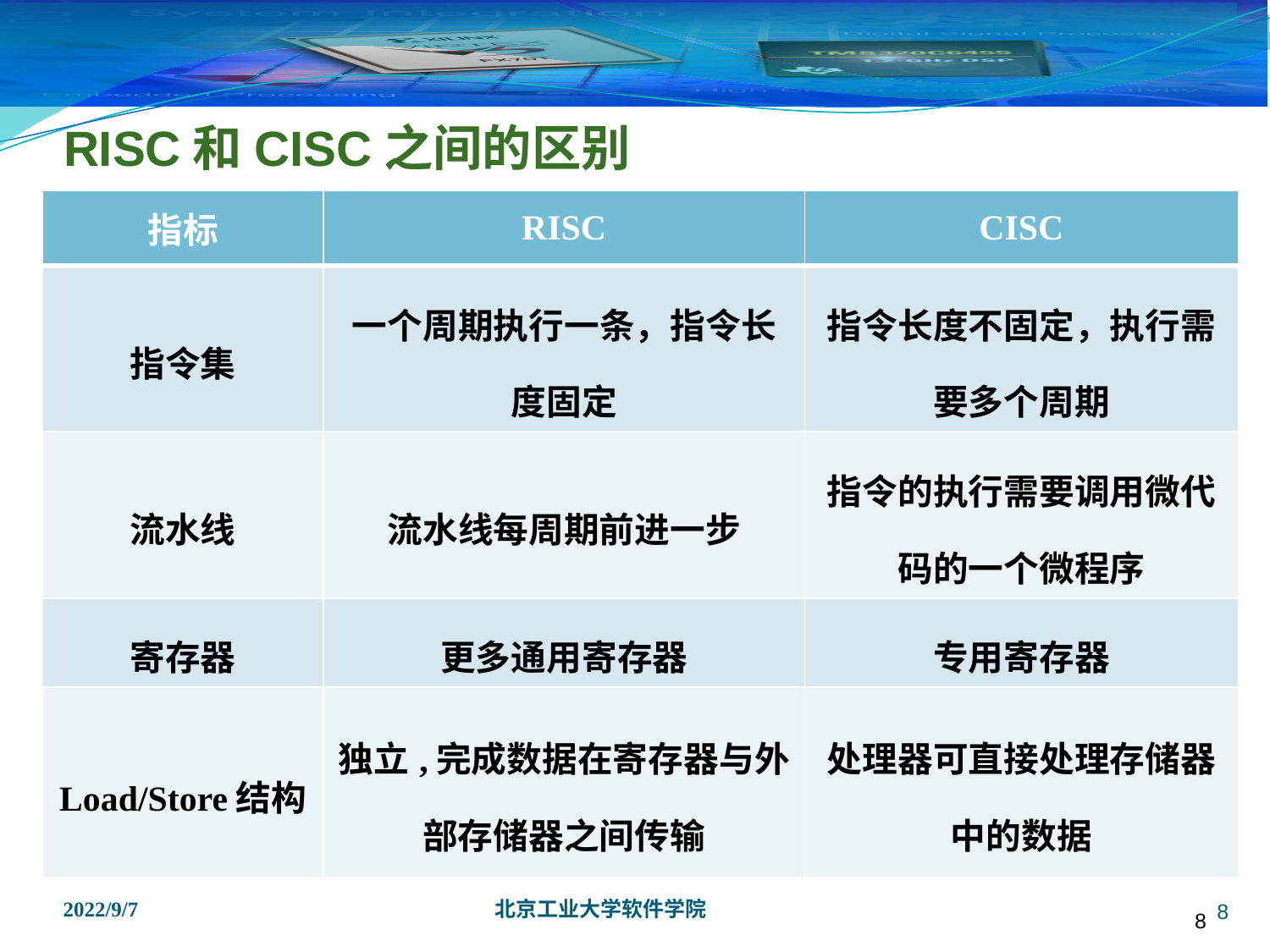

8
# RISC和CISC之间的区别
| 指标 | RISC | CISC |
| --- | --- | --- |
| 指令集 | 一个周期执行一条，指令长度固定 | 指令长度不固定，执行需要多个周期 |
| 流水线 | 流水线每周期前进一步 | 指令的执行需要调用微代码的一个微程序 |
| 寄存器 | 更多通用寄存器 | 专用寄存器 |
| Load/Store结构 | 独立,完成数据在寄存器与外部存储器之间传输 | 处理器可直接处理存储器中的数据 |